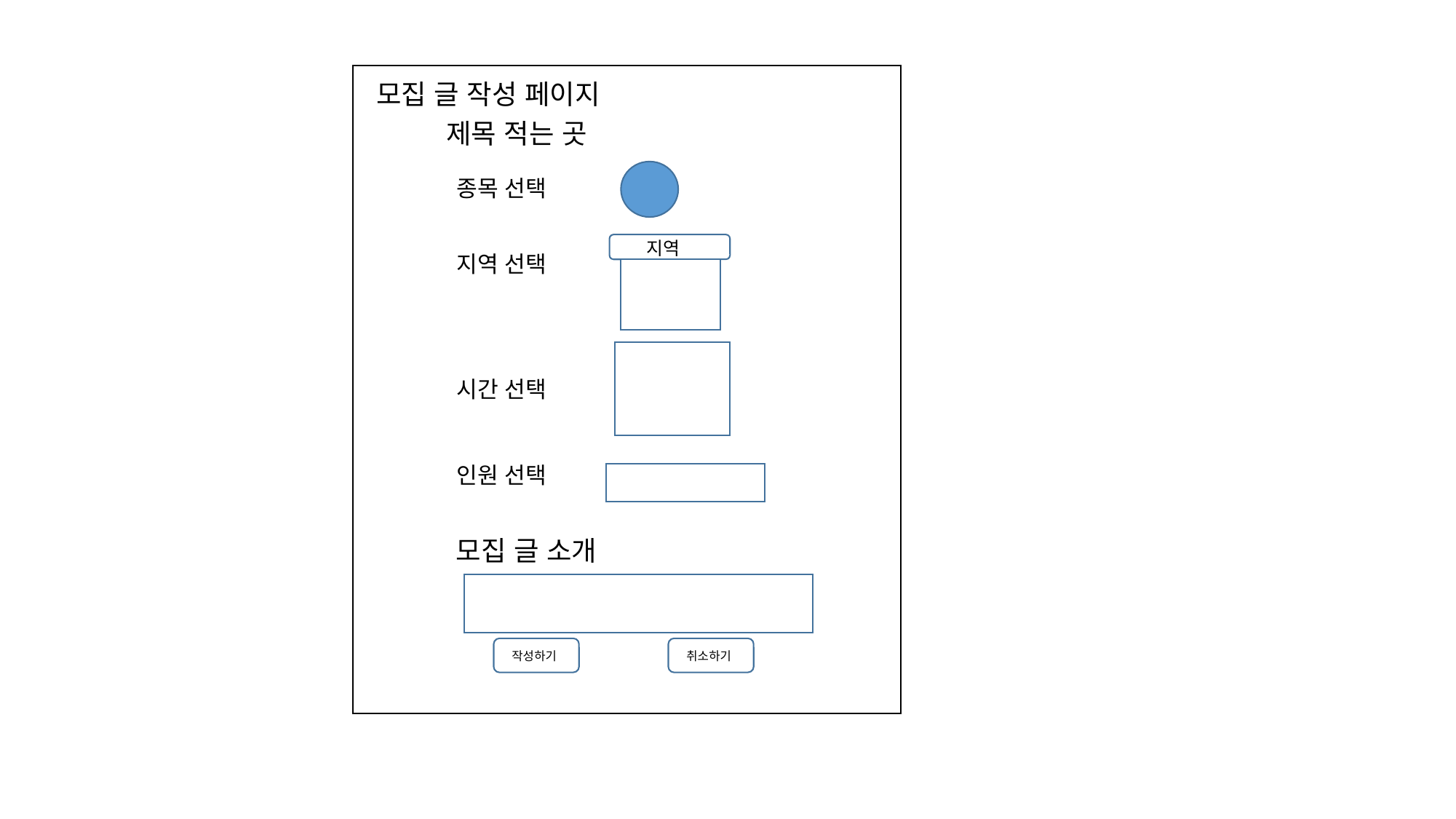

모집 글 작성 페이지
제목 적는 곳

종목 선택
지역

지역 선택

시간 선택
인원 선택

모집 글 소개

작성하기

취소하기